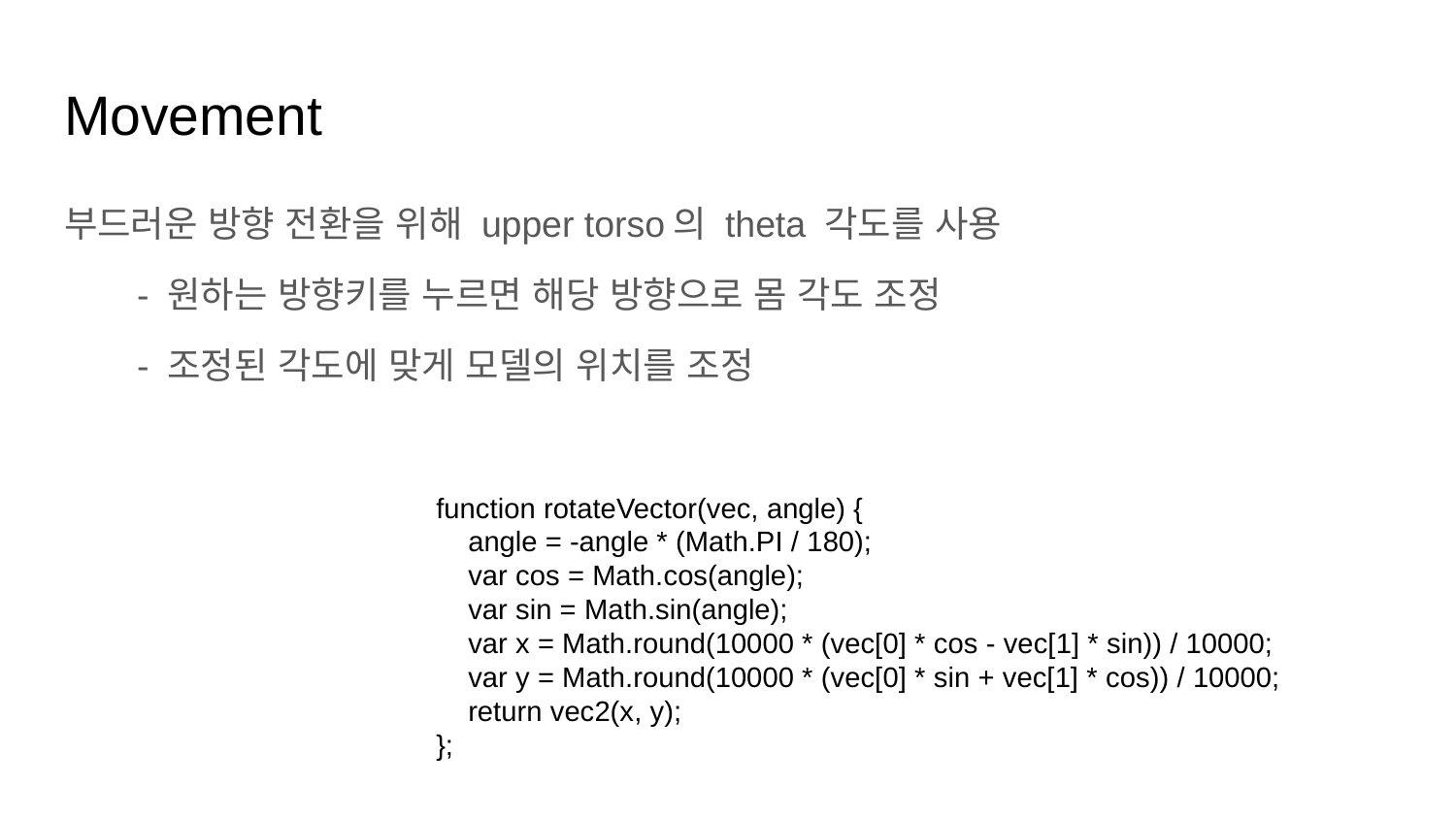

# Movement
부드러운 방향 전환을 위해 upper torso의 theta 각도를 사용
- 원하는 방향키를 누르면 해당 방향으로 몸 각도 조정
- 조정된 각도에 맞게 모델의 위치를 조정
function rotateVector(vec, angle) {
    angle = -angle * (Math.PI / 180);
    var cos = Math.cos(angle);
    var sin = Math.sin(angle);
    var x = Math.round(10000 * (vec[0] * cos - vec[1] * sin)) / 10000;
    var y = Math.round(10000 * (vec[0] * sin + vec[1] * cos)) / 10000;
    return vec2(x, y);
};